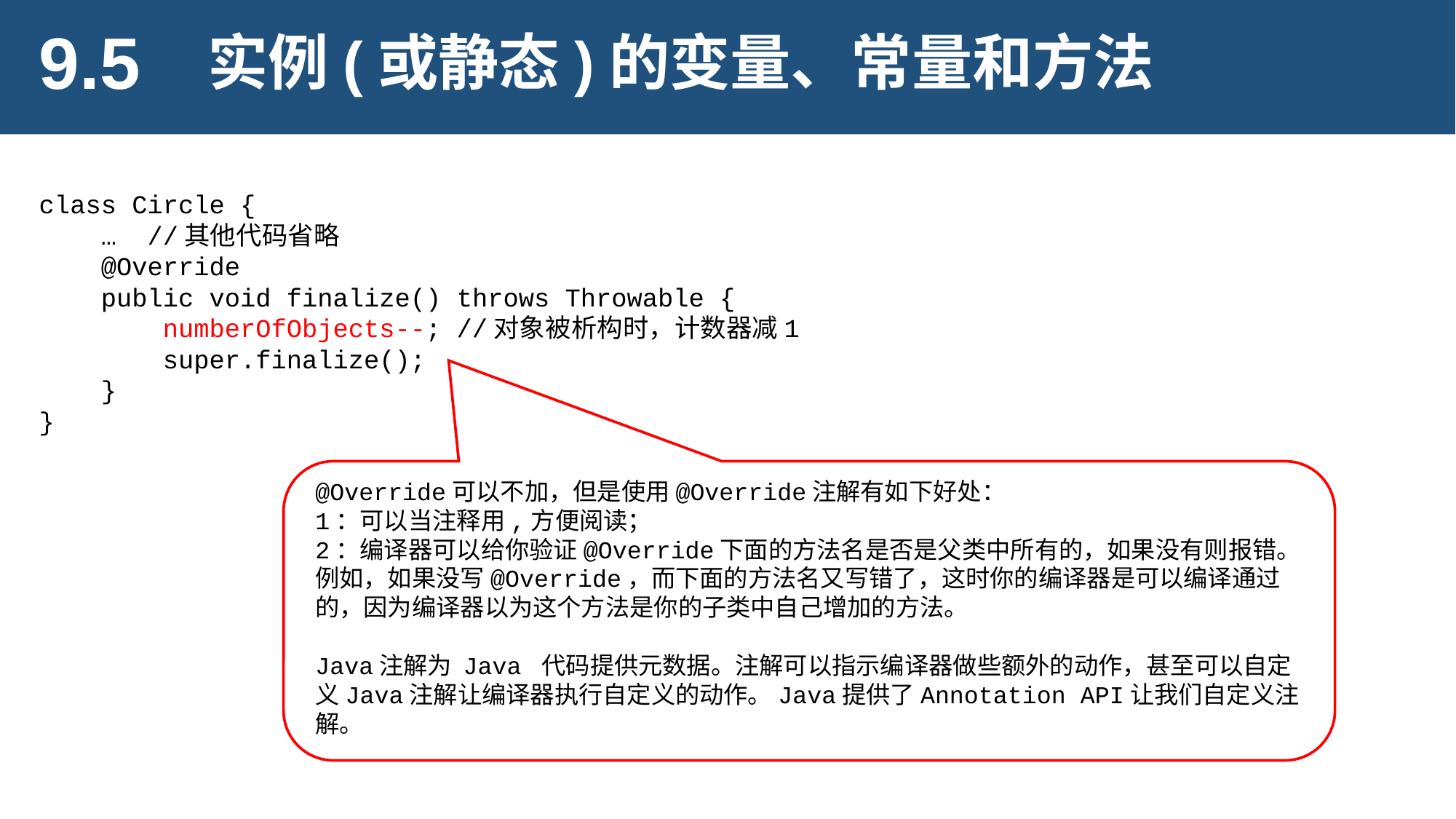

9.5
实例(或静态)的变量、常量和方法
class Circle {
    …  //其他代码省略
    @Override
    public void finalize() throws Throwable {
        numberOfObjects--; //对象被析构时，计数器减1
        super.finalize();
    }
}

@Override可以不加，但是使用@Override注解有如下好处：
1：可以当注释用,方便阅读；
2：编译器可以给你验证@Override下面的方法名是否是父类中所有的，如果没有则报错。例如，如果没写@Override，而下面的方法名又写错了，这时你的编译器是可以编译通过的，因为编译器以为这个方法是你的子类中自己增加的方法。

Java注解为 Java 代码提供元数据。注解可以指示编译器做些额外的动作，甚至可以自定义Java注解让编译器执行自定义的动作。Java提供了Annotation API让我们自定义注解。